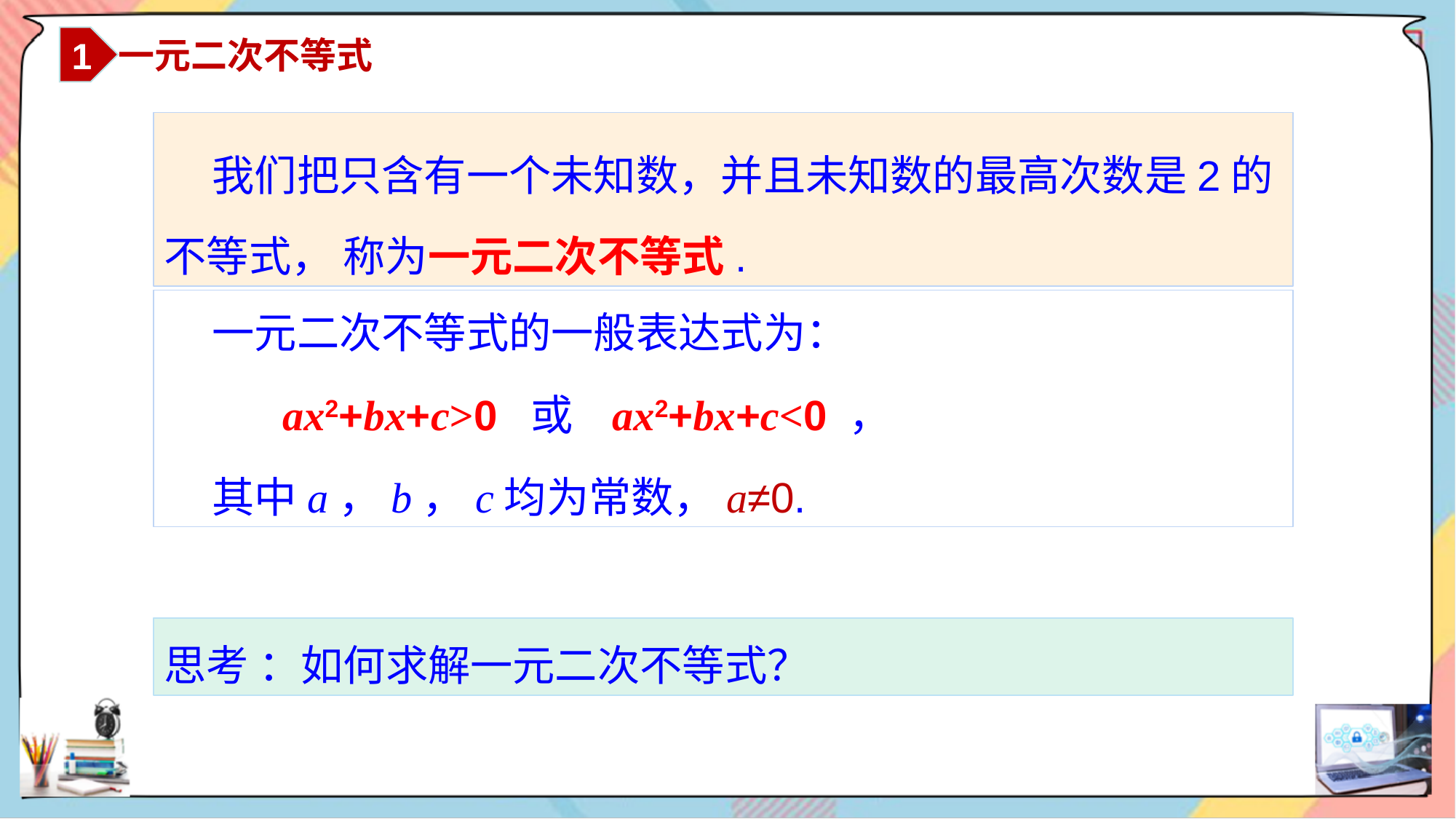

1
一元二次不等式
    我们把只含有一个未知数，并且未知数的最高次数是2的不等式， 称为一元二次不等式.

    一元二次不等式的一般表达式为：
          ax2+bx+c>0  或   ax2+bx+c<0 ，
    其中a，b，c均为常数，a≠0.
思考 ：如何求解一元二次不等式？